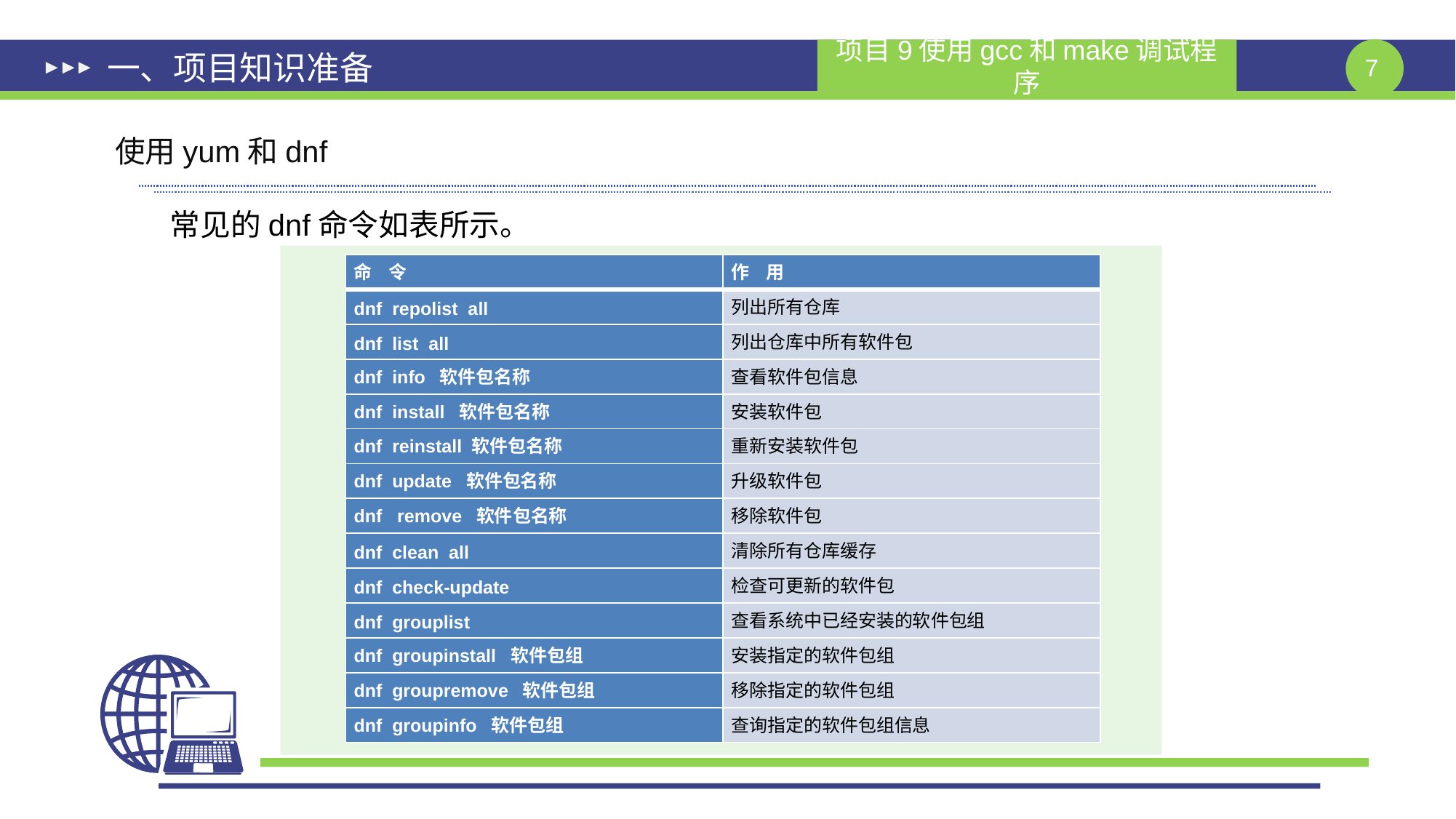

# 一、项目知识准备
使用yum和dnf
 常见的dnf命令如表所示。

| 命 令 | 作 用 |
| --- | --- |
| dnf repolist all | 列出所有仓库 |
| dnf list all | 列出仓库中所有软件包 |
| dnf info 软件包名称 | 查看软件包信息 |
| dnf install 软件包名称 | 安装软件包 |
| dnf reinstall 软件包名称 | 重新安装软件包 |
| dnf update 软件包名称 | 升级软件包 |
| dnf remove 软件包名称 | 移除软件包 |
| dnf clean all | 清除所有仓库缓存 |
| dnf check-update | 检查可更新的软件包 |
| dnf grouplist | 查看系统中已经安装的软件包组 |
| dnf groupinstall 软件包组 | 安装指定的软件包组 |
| dnf groupremove 软件包组 | 移除指定的软件包组 |
| dnf groupinfo 软件包组 | 查询指定的软件包组信息 |